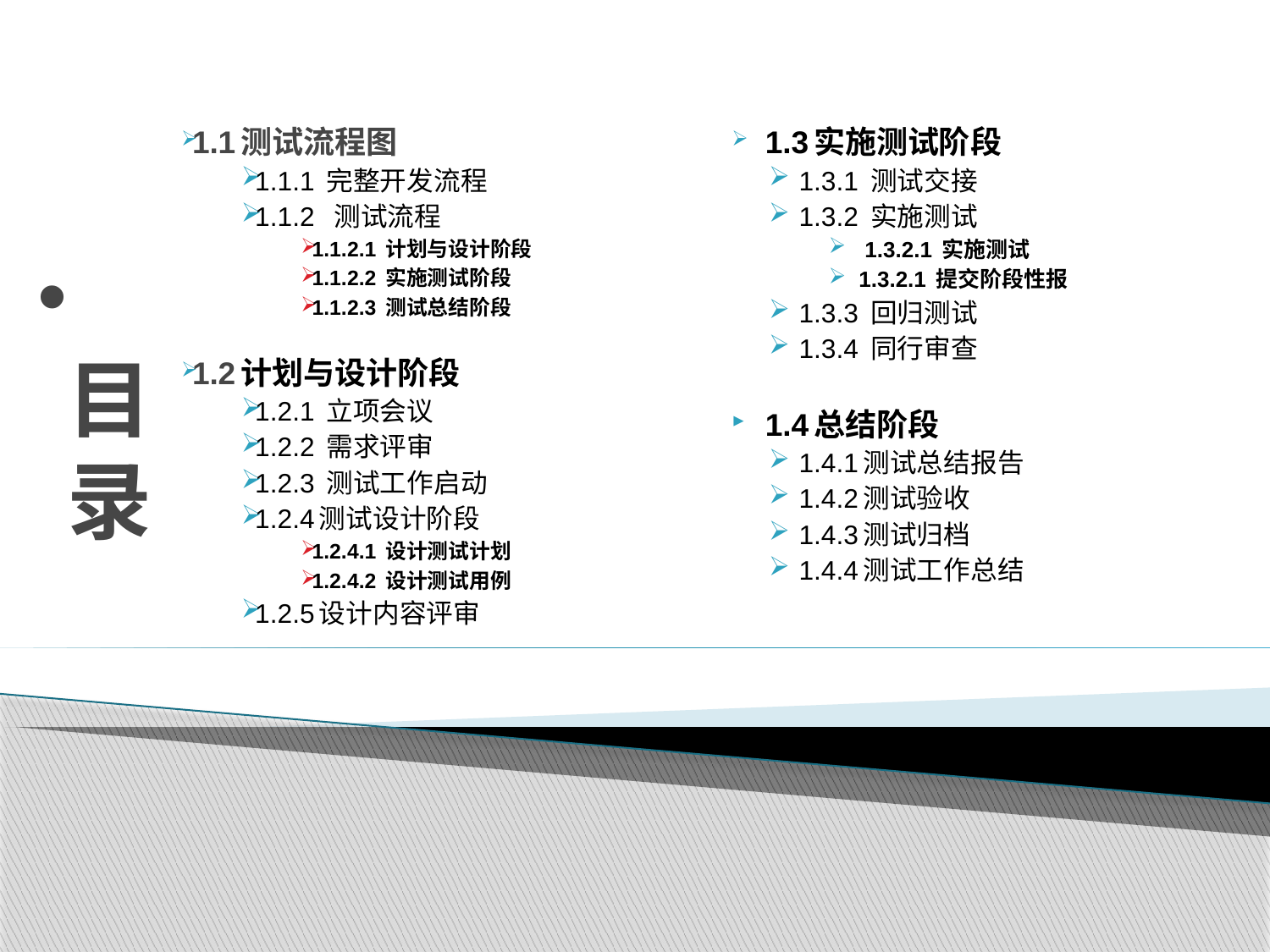

# 目 录
1.1测试流程图
1.1.1 完整开发流程
1.1.2  测试流程
1.1.2.1 计划与设计阶段
1.1.2.2 实施测试阶段
1.1.2.3 测试总结阶段

1.2计划与设计阶段
1.2.1 立项会议
1.2.2 需求评审
1.2.3 测试工作启动
1.2.4测试设计阶段
1.2.4.1 设计测试计划
1.2.4.2 设计测试用例
1.2.5设计内容评审

1.3实施测试阶段
1.3.1 测试交接
1.3.2 实施测试
 1.3.2.1 实施测试
1.3.2.1 提交阶段性报
1.3.3 回归测试
1.3.4 同行审查

1.4总结阶段
1.4.1测试总结报告
1.4.2测试验收
1.4.3测试归档
1.4.4测试工作总结